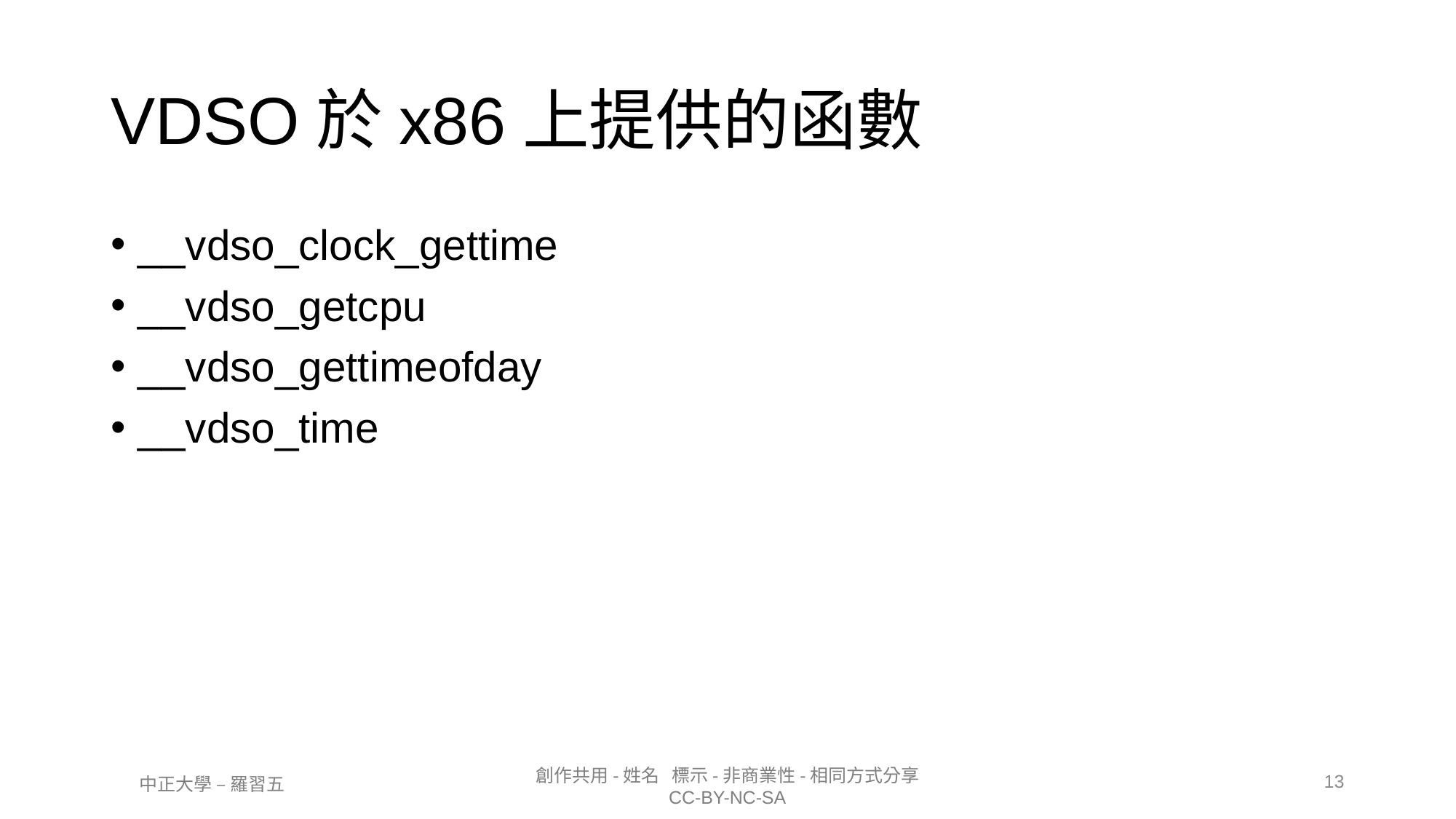

# VDSO於x86上提供的函數
__vdso_clock_gettime
__vdso_getcpu
__vdso_gettimeofday
__vdso_time
13